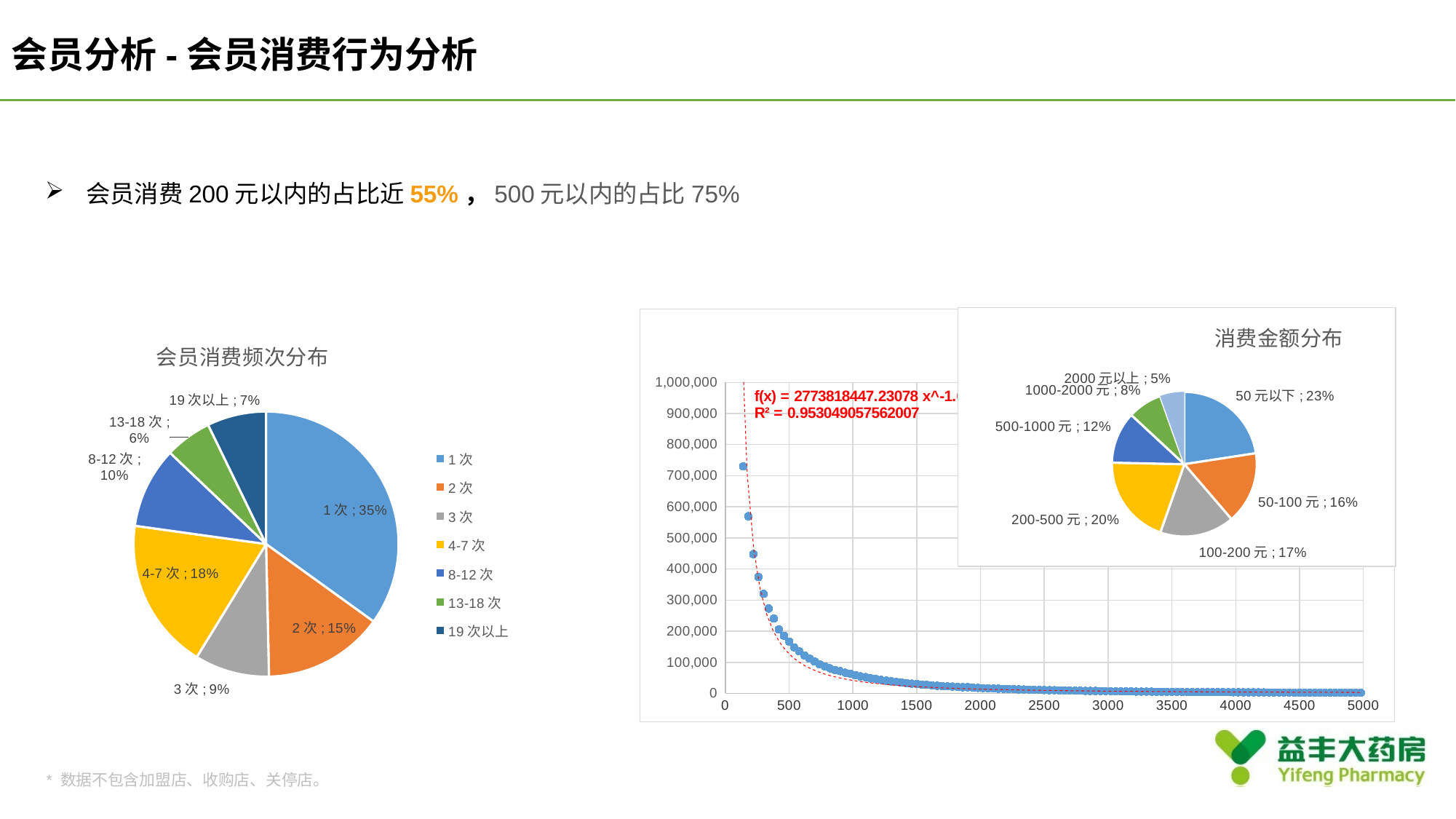

会员分析-会员消费行为分析
会员消费200元以内的占比近55%，500元以内的占比75%

### Chart: 消费金额分布

| Category | 占比 |
|---|---|
| 50元以下 | 0.225782059348892 |
| 50-100元 | 0.161478133658586 |
| 100-200元 | 0.166686031402304 |
| 200-500元 | 0.199517958406793 |
| 500-1000元 | 0.115764354180454 |
| 1000-2000元 | 0.0764689087475656 |
| 2000元以上 | 0.0543025542554053 |

### Chart: 消费金额与会员数

| Category | 消费金额 会员数 |
|---|---|

### Chart: 会员消费频次分布

| Category | 占比 |
|---|---|
| 1次 | 0.349290062597677 |
| 2次 | 0.147208194482566 |
| 3次 | 0.091089190604567 |
| 4-7次 | 0.184451632783992 |
| 8-12次 | 0.0988733465836771 |
| 13-18次 | 0.0570549661004867 |
| 19次以上 | 0.0720326068470337 |
* 数据不包含加盟店、收购店、关停店。